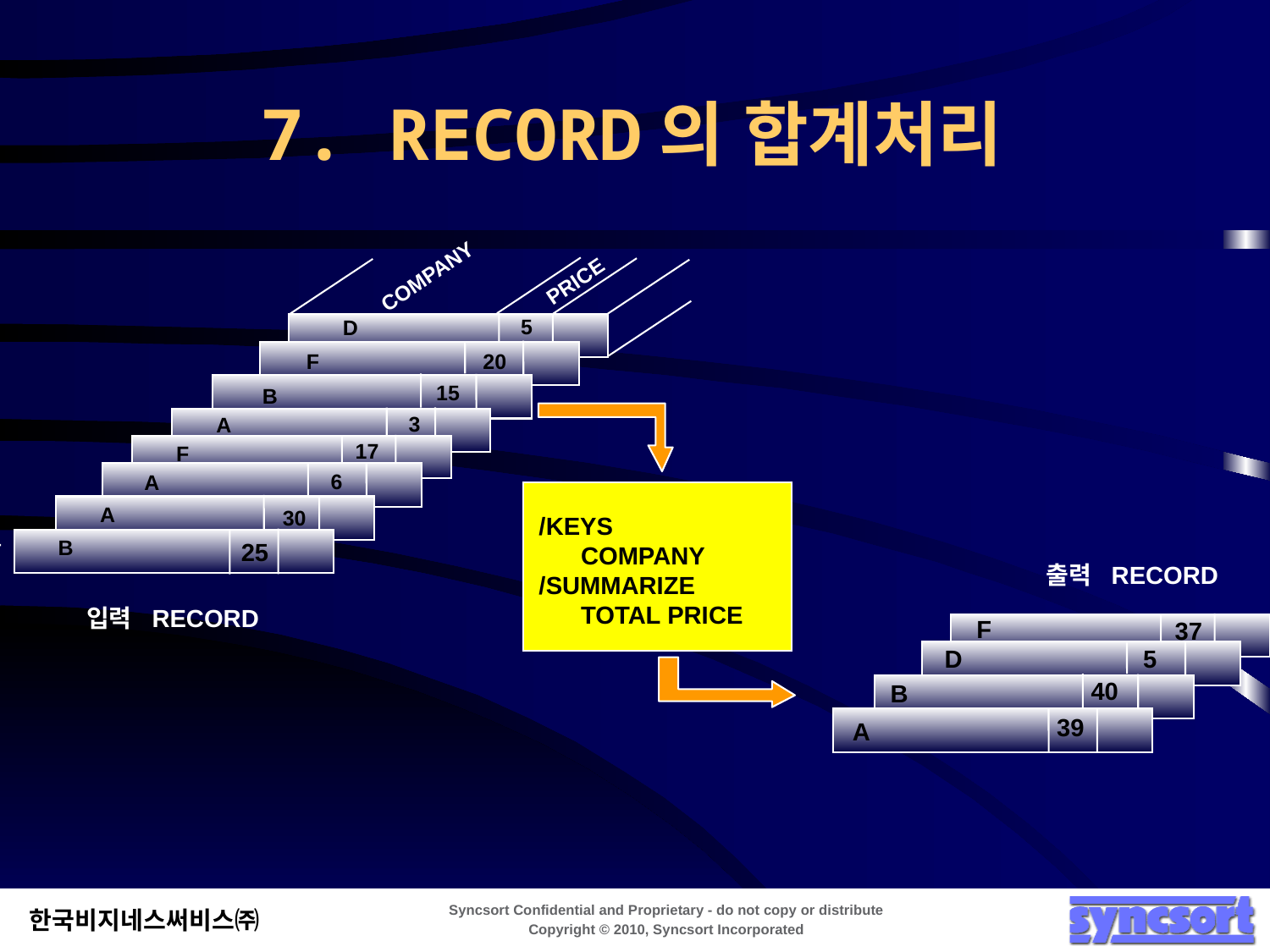

7. RECORD의 합계처리
COMPANY

PRICE

5
D

F
20
15
B
3
A
17
F
6
A
A
30
B
25

/KEYS
      COMPANY
/SUMMARIZE
      TOTAL PRICE

출력  RECORD
입력  RECORD
F
37

D
5

40
B
39
A